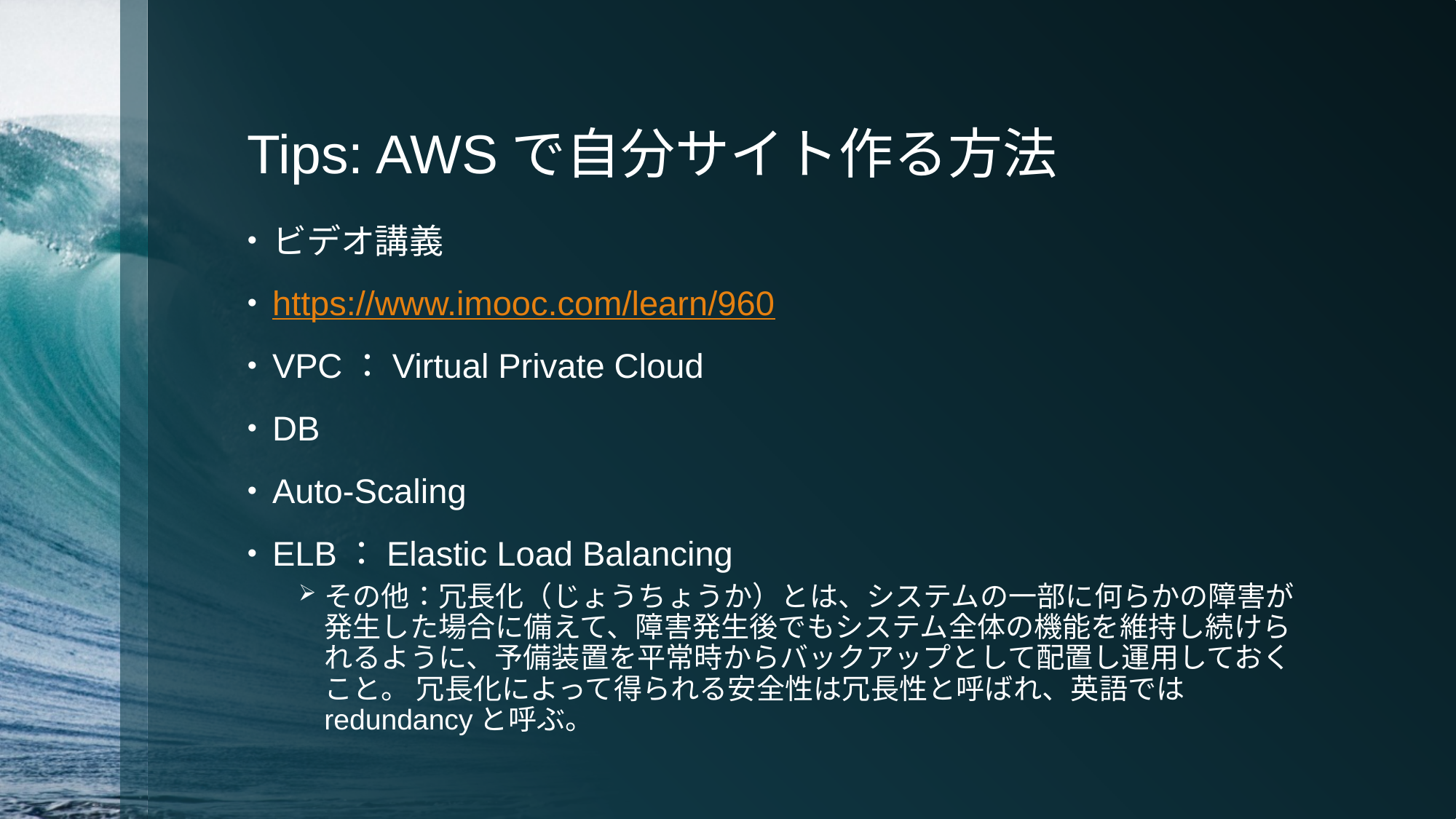

# Tips: AWSで自分サイト作る方法
ビデオ講義
https://www.imooc.com/learn/960
VPC：Virtual Private Cloud
DB
Auto-Scaling
ELB：Elastic Load Balancing
その他：冗長化（じょうちょうか）とは、システムの一部に何らかの障害が発生した場合に備えて、障害発生後でもシステム全体の機能を維持し続けられるように、予備装置を平常時からバックアップとして配置し運用しておくこと。 冗長化によって得られる安全性は冗長性と呼ばれ、英語ではredundancyと呼ぶ。